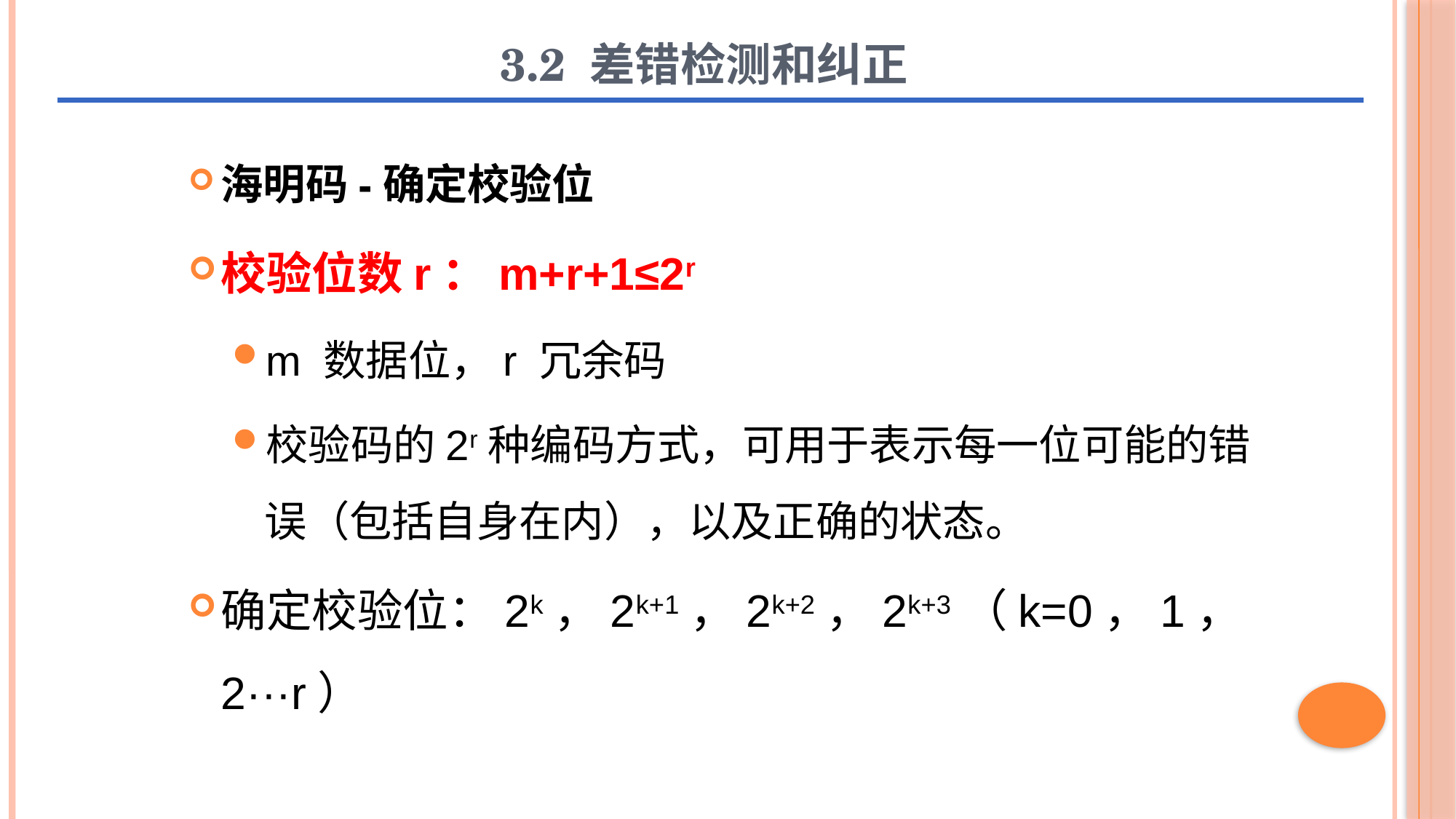

# 3.2 差错检测和纠正
海明码-确定校验位
校验位数r：m+r+1≤2r
m 数据位，r 冗余码
校验码的2r种编码方式，可用于表示每一位可能的错误（包括自身在内），以及正确的状态。
确定校验位：2k，2k+1，2k+2，2k+3（k=0，1，2···r）